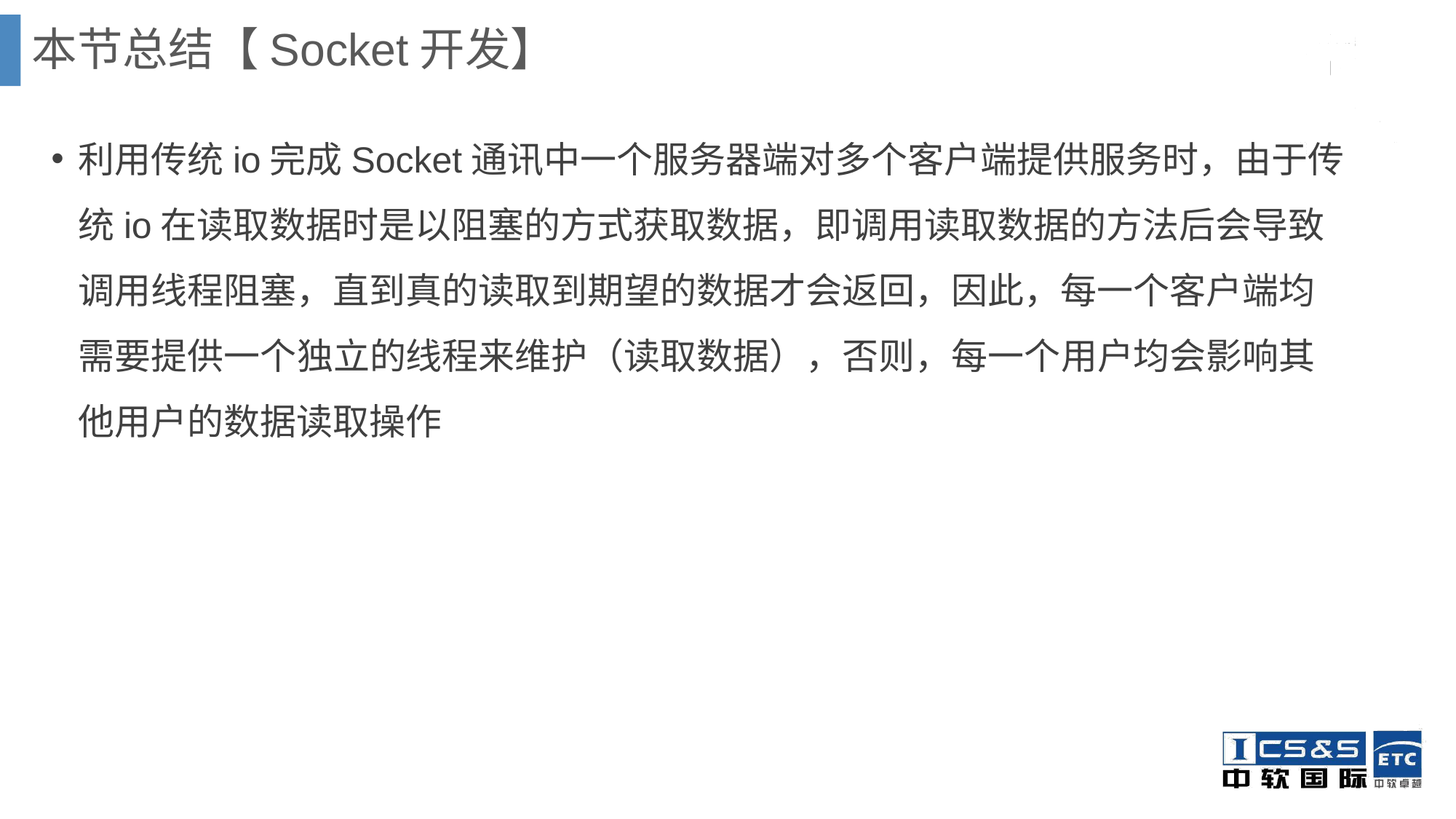

# 本节总结【Socket开发】
利用传统io完成Socket通讯中一个服务器端对多个客户端提供服务时，由于传统io在读取数据时是以阻塞的方式获取数据，即调用读取数据的方法后会导致调用线程阻塞，直到真的读取到期望的数据才会返回，因此，每一个客户端均需要提供一个独立的线程来维护（读取数据），否则，每一个用户均会影响其他用户的数据读取操作